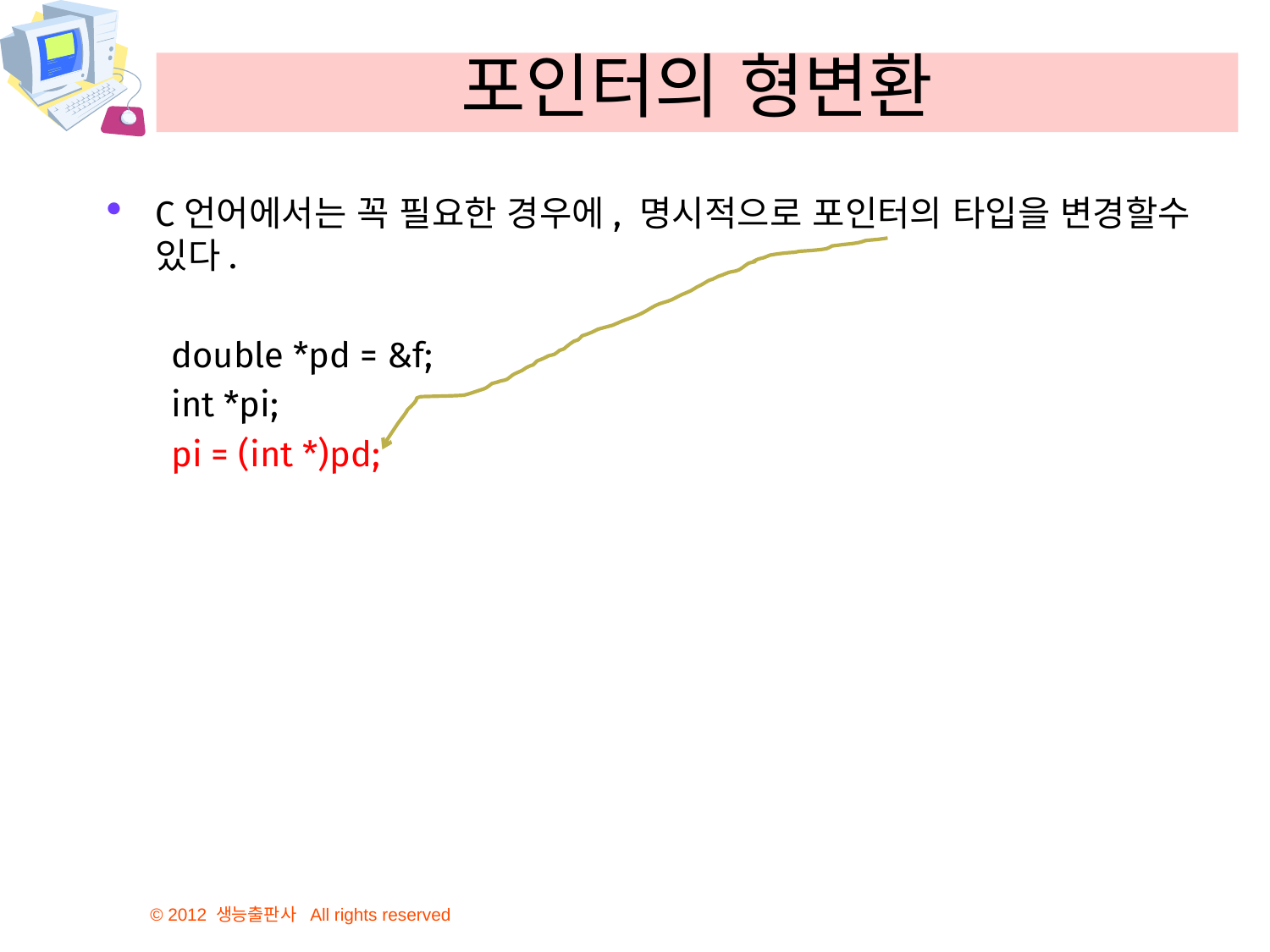

# 포인터의 형변환
C언어에서는 꼭 필요한 경우에, 명시적으로 포인터의 타입을 변경할수 있다.

double *pd = &f;
int *pi;
pi = (int *)pd;